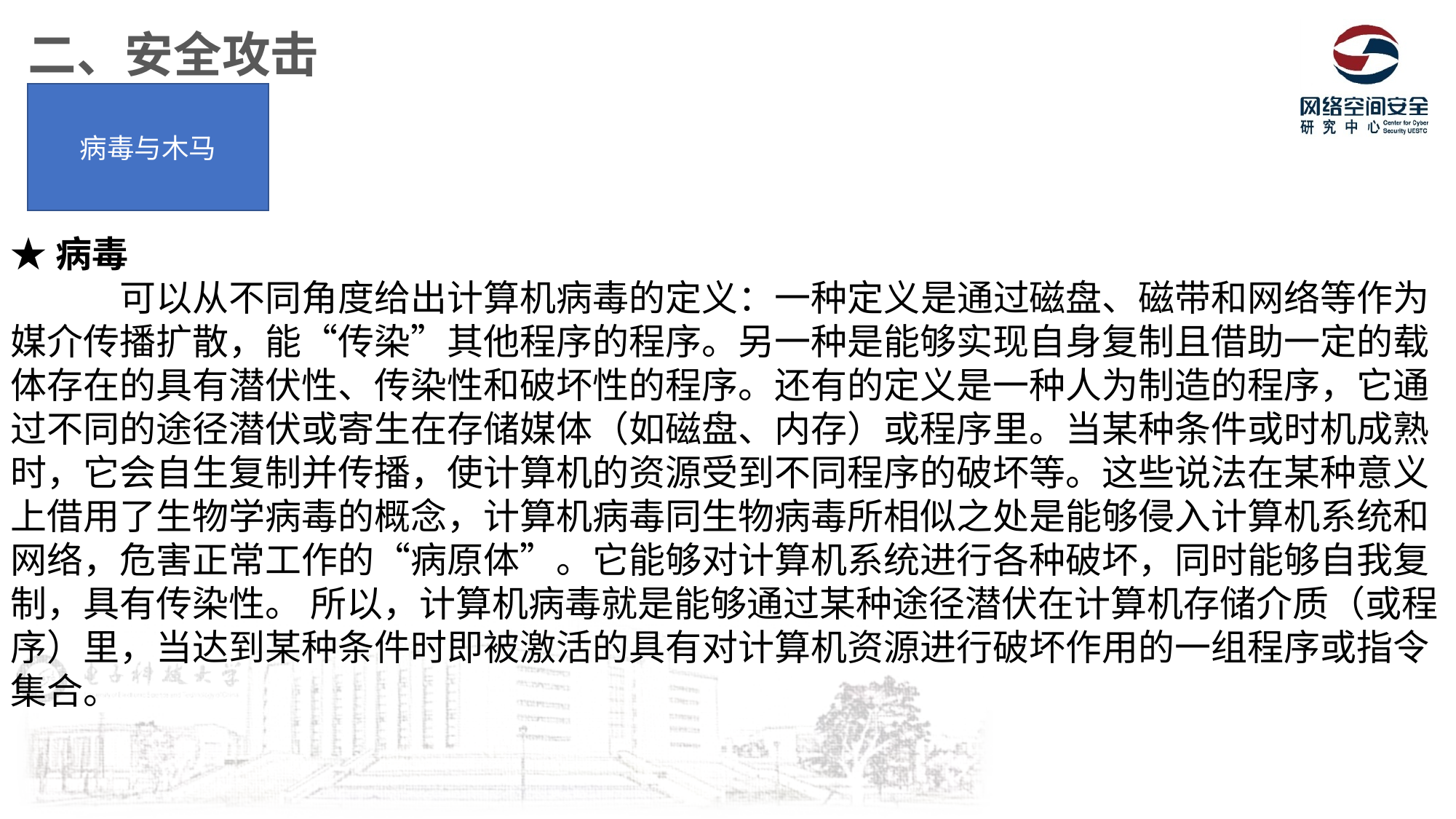

二、安全攻击
病毒与木马
★病毒
	可以从不同角度给出计算机病毒的定义：一种定义是通过磁盘、磁带和网络等作为媒介传播扩散，能“传染”其他程序的程序。另一种是能够实现自身复制且借助一定的载体存在的具有潜伏性、传染性和破坏性的程序。还有的定义是一种人为制造的程序，它通过不同的途径潜伏或寄生在存储媒体（如磁盘、内存）或程序里。当某种条件或时机成熟时，它会自生复制并传播，使计算机的资源受到不同程序的破坏等。这些说法在某种意义上借用了生物学病毒的概念，计算机病毒同生物病毒所相似之处是能够侵入计算机系统和网络，危害正常工作的“病原体”。它能够对计算机系统进行各种破坏，同时能够自我复制，具有传染性。 所以，计算机病毒就是能够通过某种途径潜伏在计算机存储介质（或程序）里，当达到某种条件时即被激活的具有对计算机资源进行破坏作用的一组程序或指令集合。